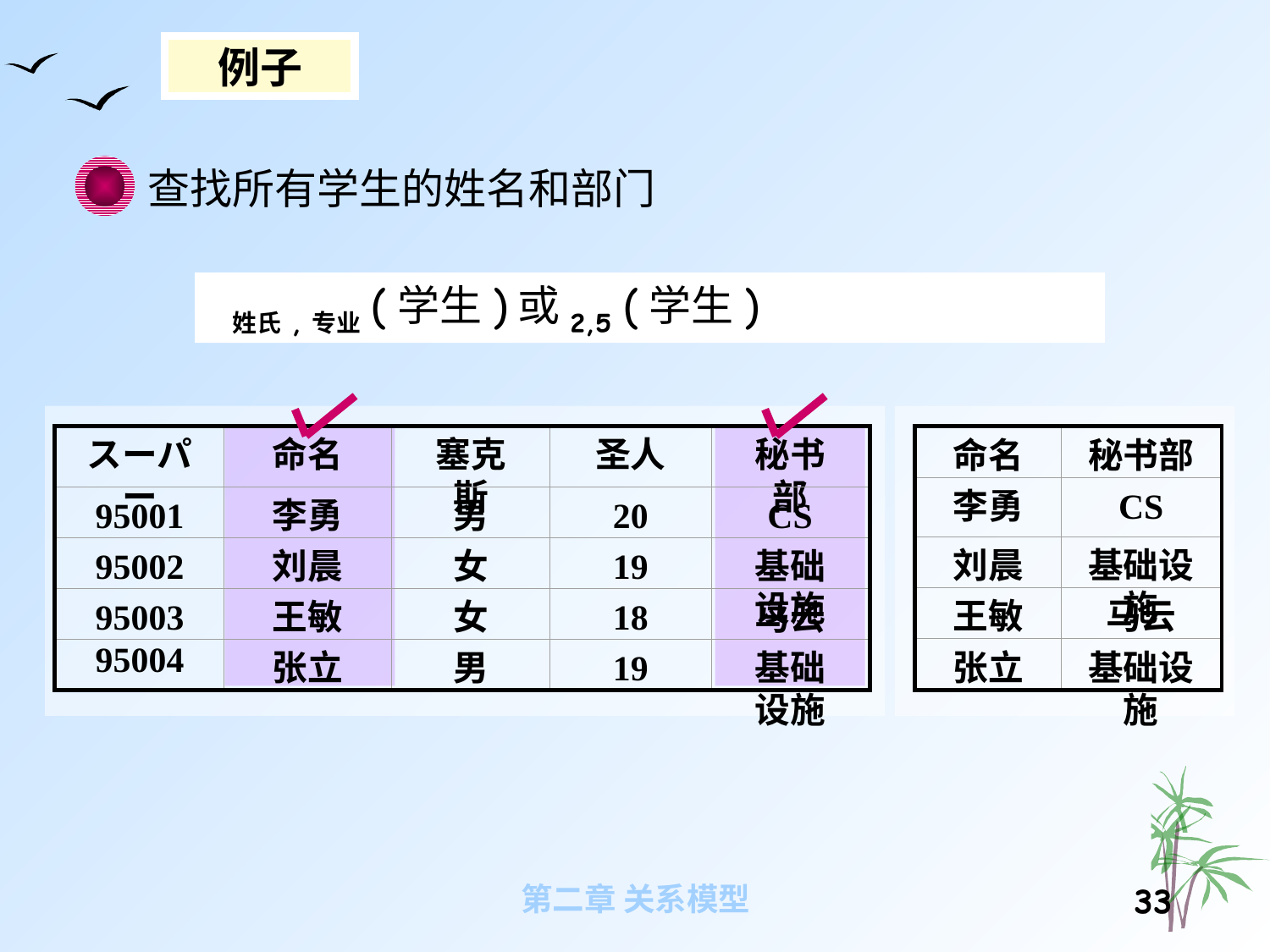

例子
查找所有学生的姓名和部门

姓氏,专业(学生)或2,5 (学生)

スーパー

命名

塞克斯

圣人

秘书部

95001

李勇

男

20

CS

95002

刘晨

女

19

基础设施

95003
95004

王敏

女

18

马云

张立

男

19

基础设施

命名

秘书部

李勇

CS

刘晨

基础设施

王敏

马云

张立

基础设施
第二章 关系模型
33